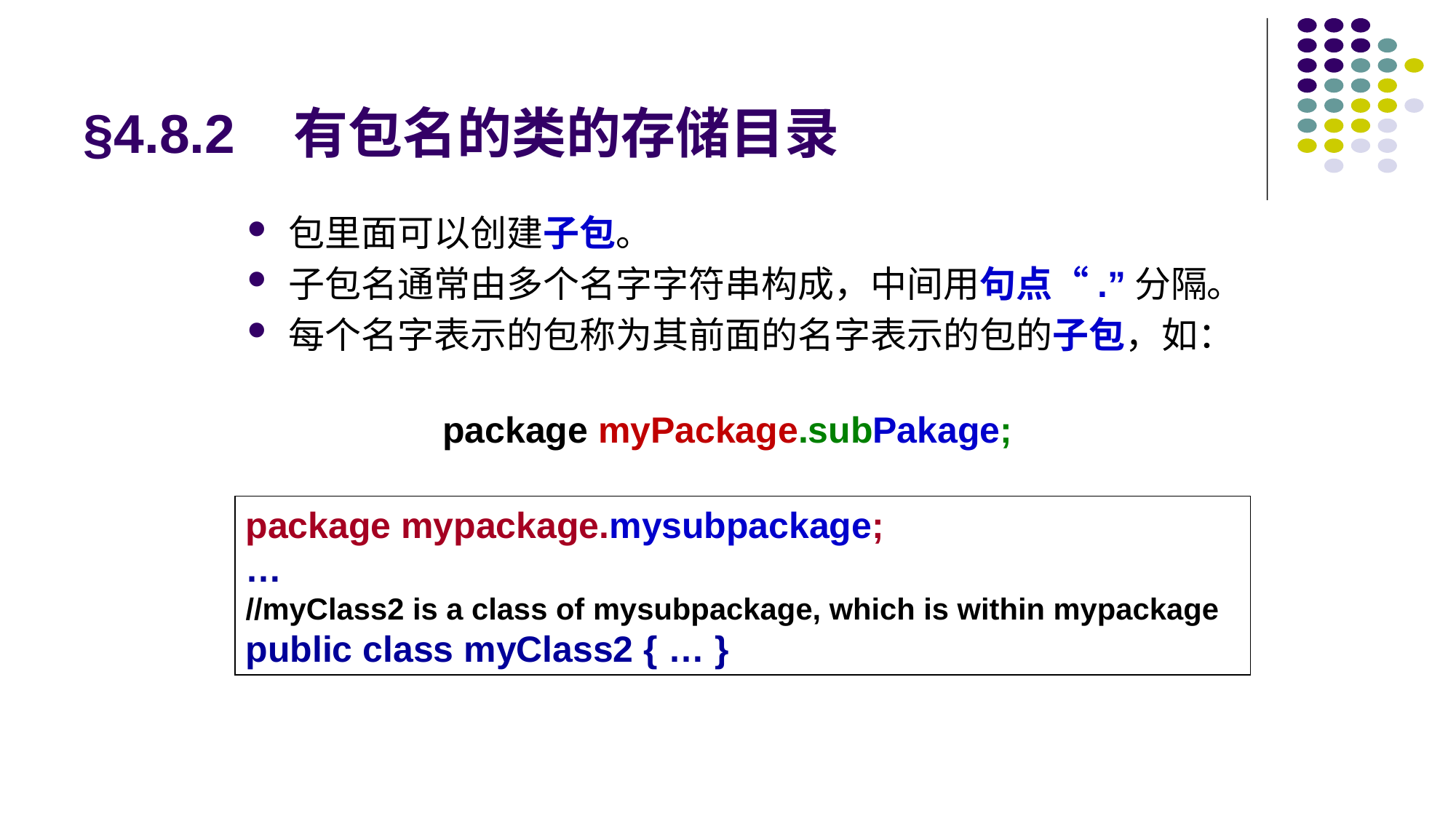

# §4.8.2   有包名的类的存储目录
包里面可以创建子包。
子包名通常由多个名字字符串构成，中间用句点“.”分隔。
每个名字表示的包称为其前面的名字表示的包的子包，如：

package myPackage.subPakage;

package mypackage.mysubpackage;
…
//myClass2 is a class of mysubpackage, which is within mypackage
public class myClass2 { … }
92